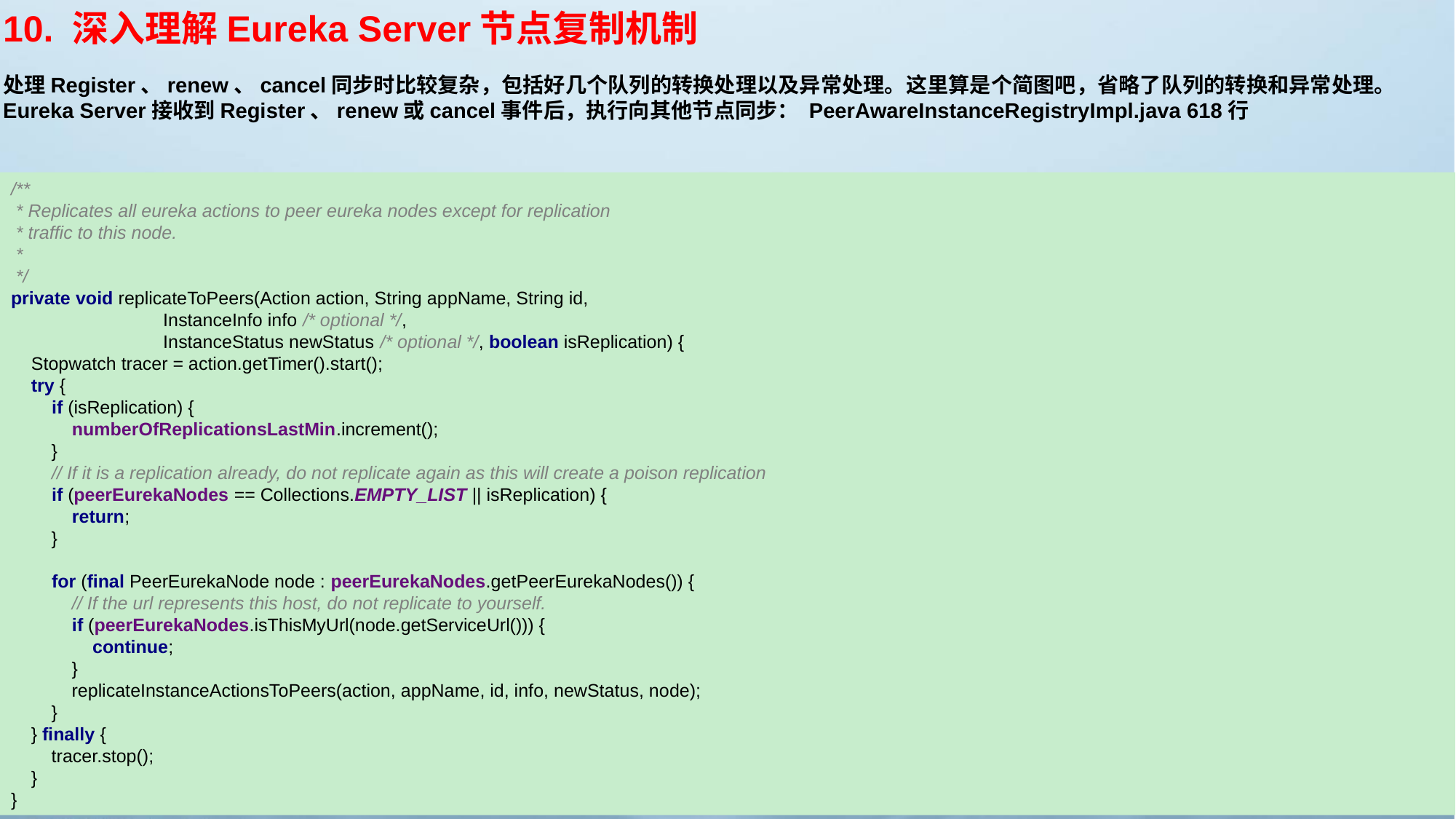

10. 深入理解Eureka Server节点复制机制
处理Register、renew、cancel同步时比较复杂，包括好几个队列的转换处理以及异常处理。这里算是个简图吧，省略了队列的转换和异常处理。
Eureka Server接收到Register、renew或cancel事件后，执行向其他节点同步： PeerAwareInstanceRegistryImpl.java 618行
/**
 * Replicates all eureka actions to peer eureka nodes except for replication
 * traffic to this node.
 *
 */
private void replicateToPeers(Action action, String appName, String id,
                              InstanceInfo info /* optional */,
                              InstanceStatus newStatus /* optional */, boolean isReplication) {
    Stopwatch tracer = action.getTimer().start();
    try {
        if (isReplication) {
            numberOfReplicationsLastMin.increment();
        }
        // If it is a replication already, do not replicate again as this will create a poison replication
        if (peerEurekaNodes == Collections.EMPTY_LIST || isReplication) {
            return;
        }
        for (final PeerEurekaNode node : peerEurekaNodes.getPeerEurekaNodes()) {
            // If the url represents this host, do not replicate to yourself.
            if (peerEurekaNodes.isThisMyUrl(node.getServiceUrl())) {
                continue;
            }
            replicateInstanceActionsToPeers(action, appName, id, info, newStatus, node);
        }
    } finally {
        tracer.stop();
    }
}